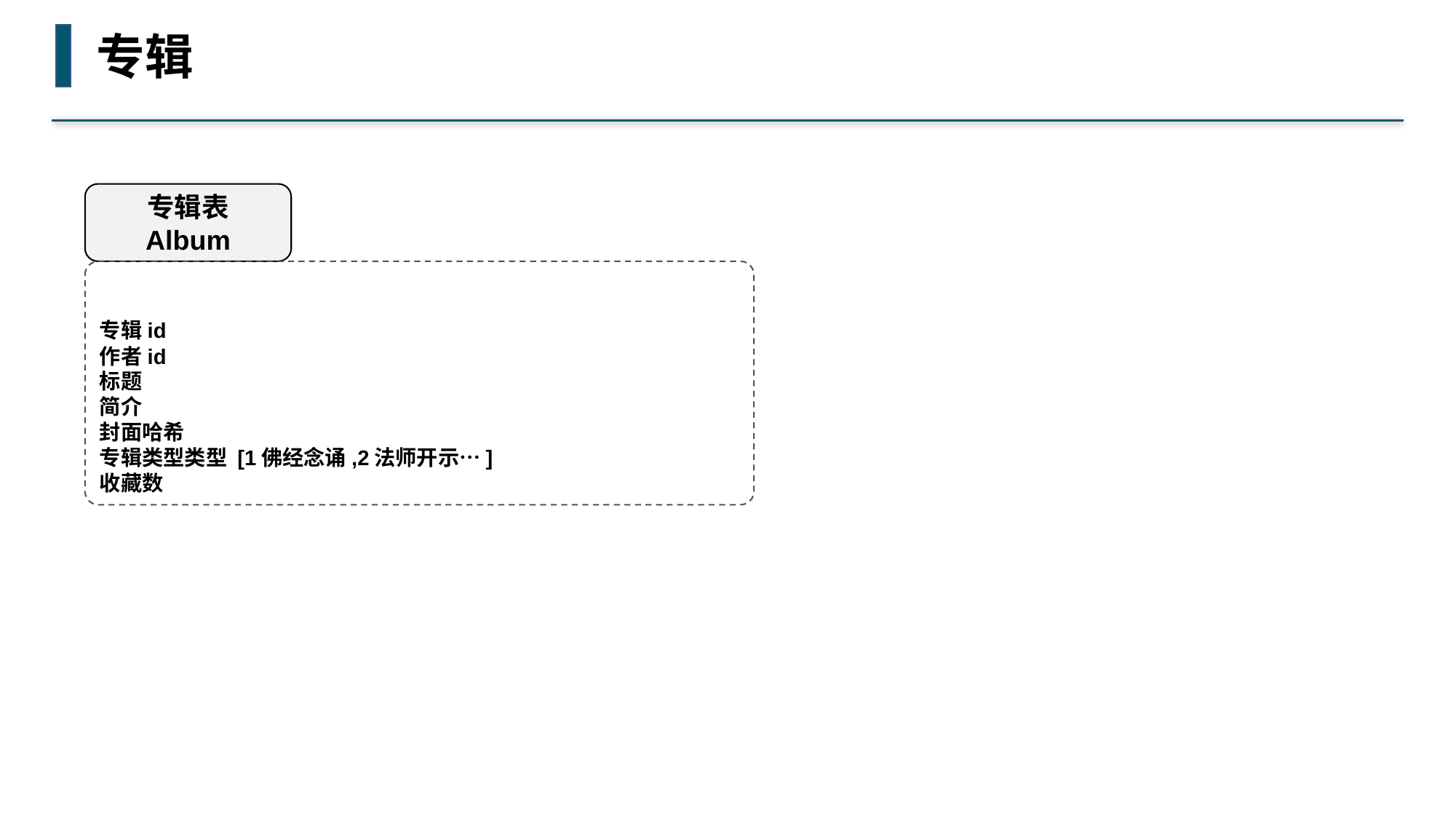

专辑

专辑表
Album
专辑id
作者id
标题
简介
封面哈希
专辑类型类型 [1佛经念诵,2法师开示…]
收藏数